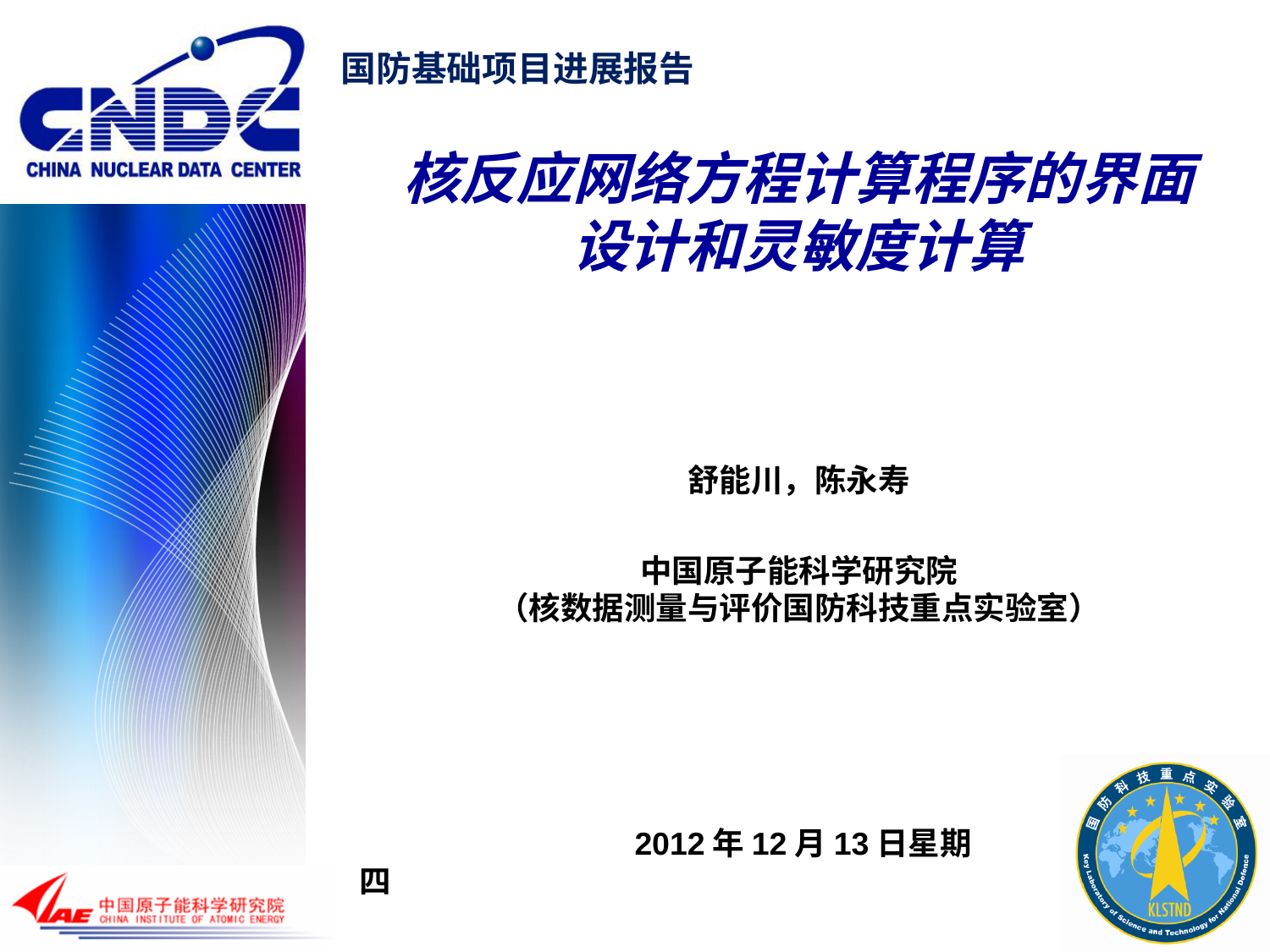

国防基础项目进展报告
核反应网络方程计算程序的界面设计和灵敏度计算

舒能川，陈永寿

中国原子能科学研究院
（核数据测量与评价国防科技重点实验室）

                               2012年12月13日星期四